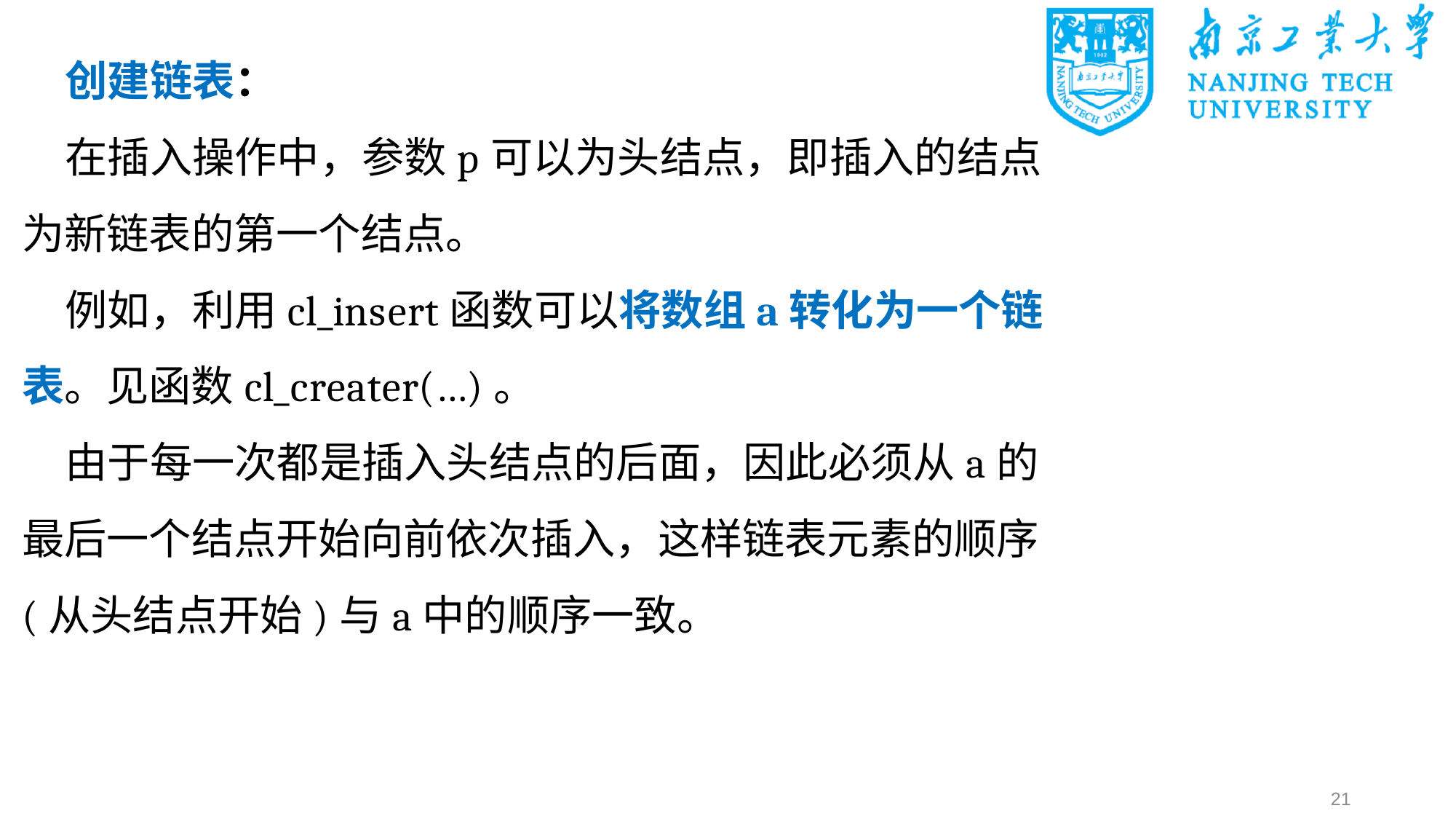

创建链表：
在插入操作中，参数p可以为头结点，即插入的结点为新链表的第一个结点。
例如，利用cl_insert函数可以将数组a转化为一个链表。见函数cl_creater(…)。
由于每一次都是插入头结点的后面，因此必须从a的最后一个结点开始向前依次插入，这样链表元素的顺序(从头结点开始)与a中的顺序一致。

21